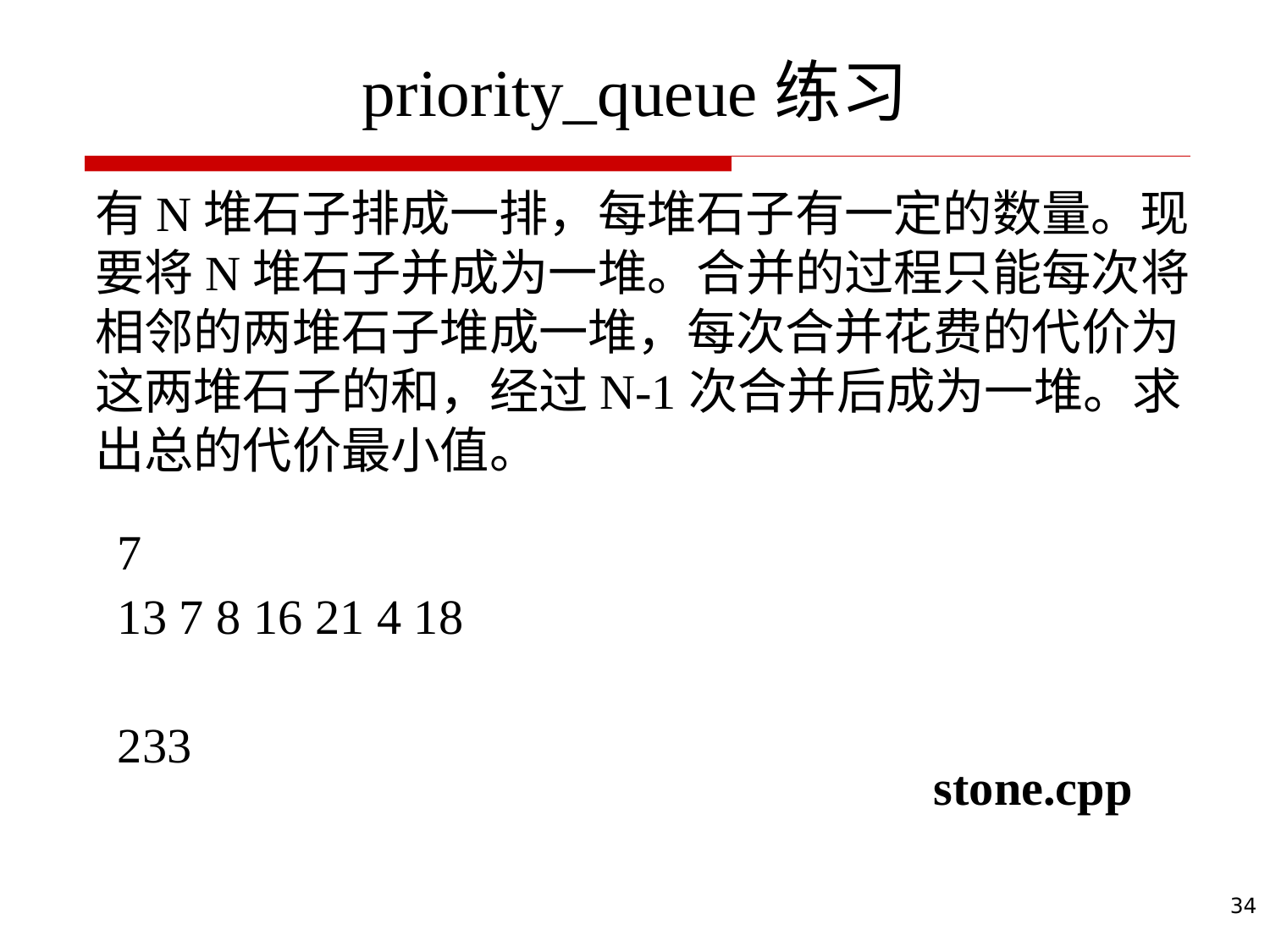

# priority_queue练习

有N堆石子排成一排，每堆石子有一定的数量。现要将N堆石子并成为一堆。合并的过程只能每次将相邻的两堆石子堆成一堆，每次合并花费的代价为这两堆石子的和，经过N-1次合并后成为一堆。求出总的代价最小值。

7
13 7 8 16 21 4 18

233
stone.cpp
34